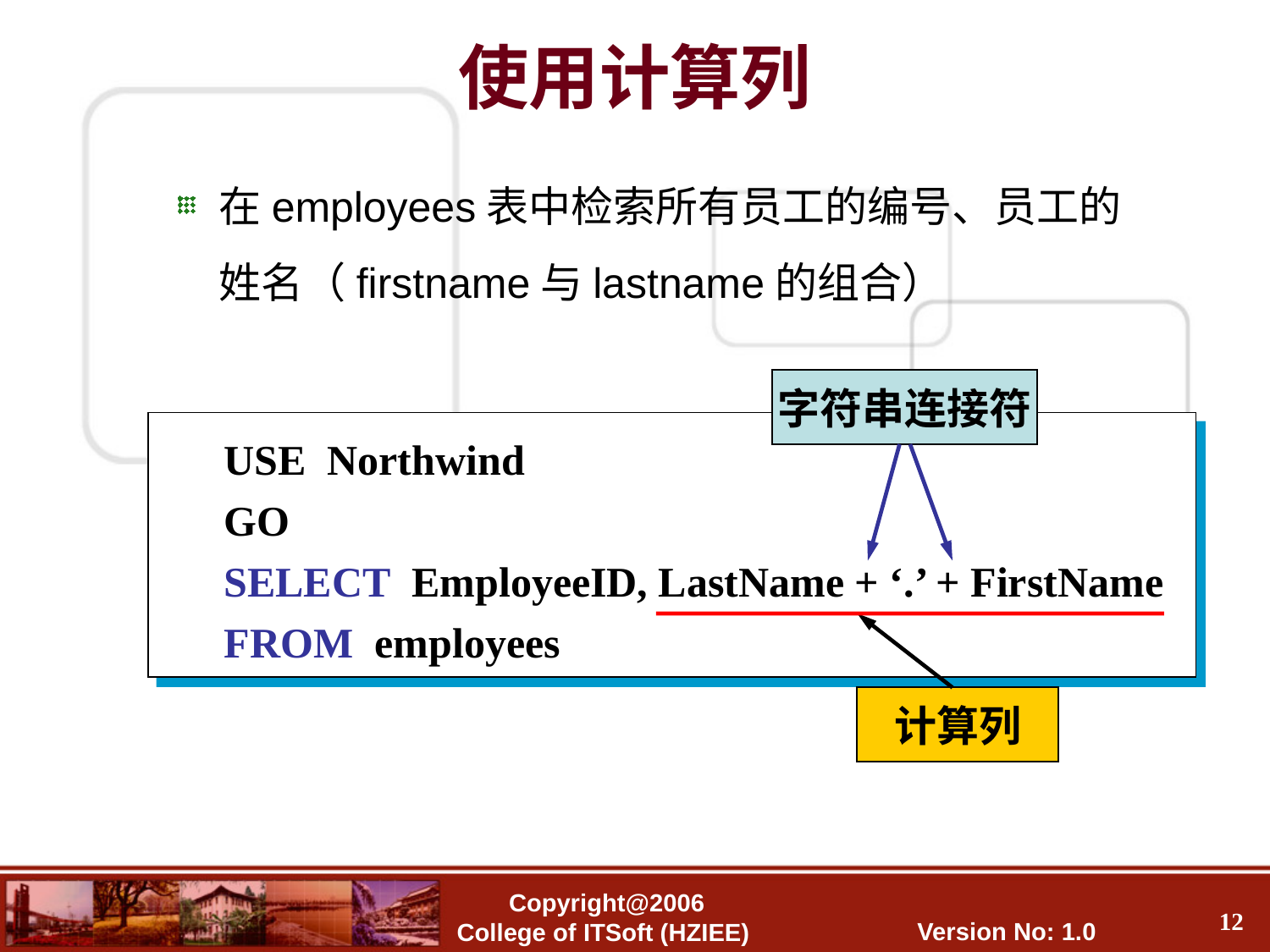

使用计算列
在employees表中检索所有员工的编号、员工的姓名（firstname与lastname的组合）
字符串连接符

USE  Northwind
GO
SELECT  EmployeeID, LastName + ‘.’ + FirstName
FROM  employees

计算列